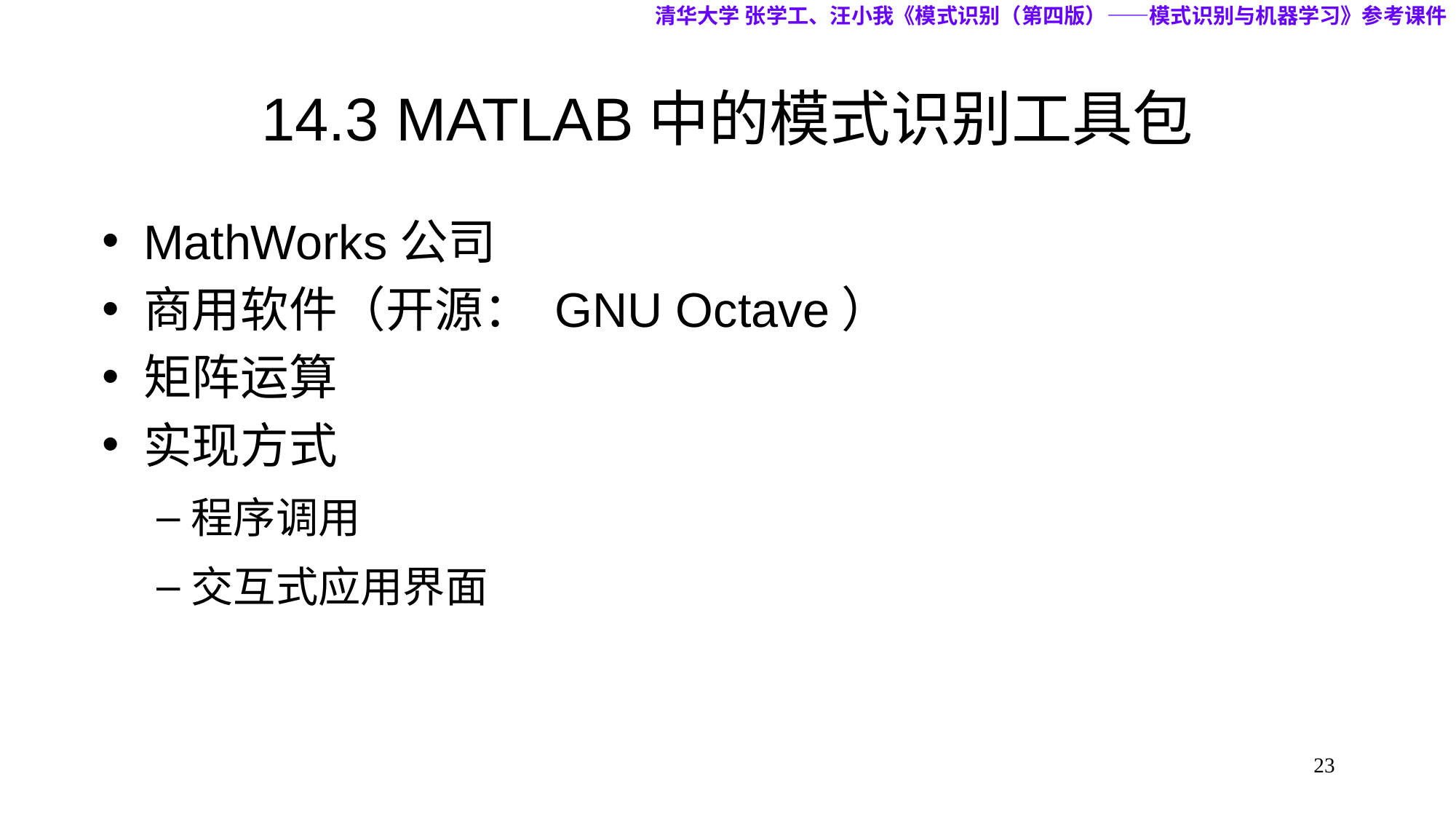

清华大学 张学工、汪小我《模式识别（第四版）——模式识别与机器学习》参考课件
# 14.3 MATLAB中的模式识别工具包
MathWorks公司
商用软件（开源： GNU Octave）
矩阵运算
实现方式
程序调用
交互式应用界面

23